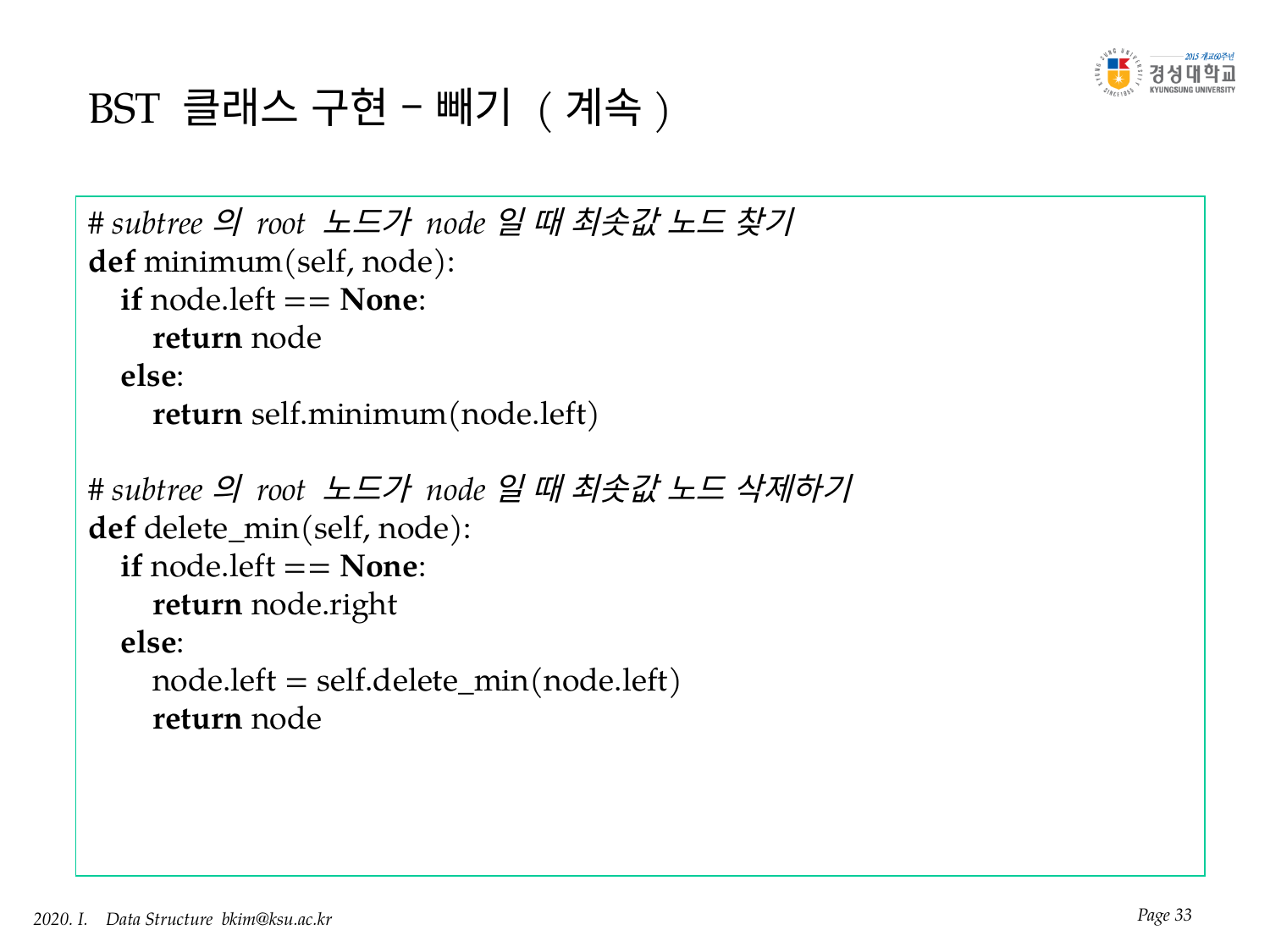

# BST 클래스 구현 – 빼기 (계속)
# subtree의 root 노드가 node일 때 최솟값 노드 찾기 def minimum(self, node): if node.left == None: return node else: return self.minimum(node.left) # subtree의 root 노드가 node일 때 최솟값 노드 삭제하기 def delete_min(self, node): if node.left == None: return node.right else: node.left = self.delete_min(node.left) return node
Page 33